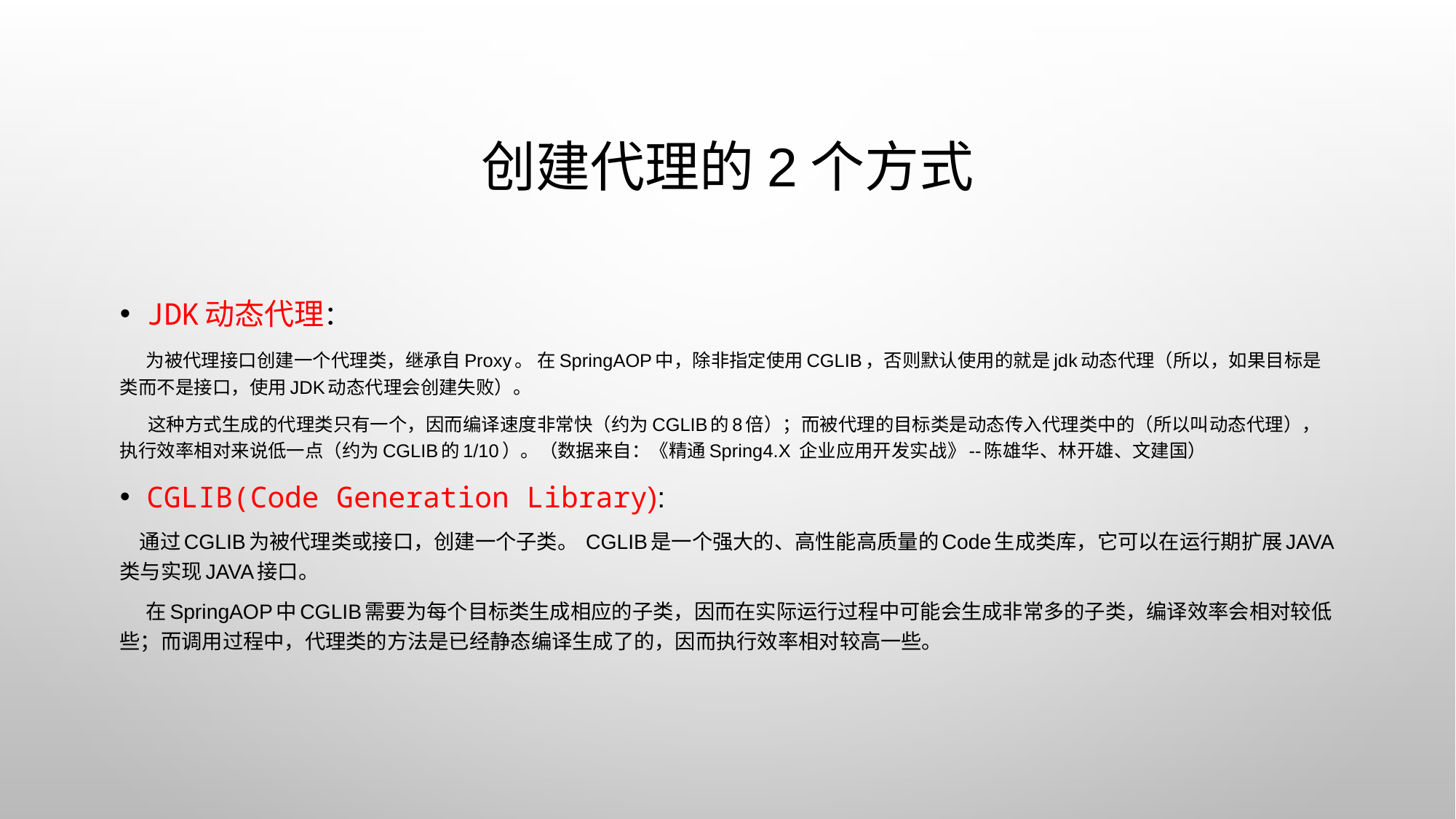

# 创建代理的2个方式
JDK动态代理：
     为被代理接口创建一个代理类，继承自Proxy。 在SpringAOP中，除非指定使用CGLIB，否则默认使用的就是jdk动态代理（所以，如果目标是类而不是接口，使用JDK动态代理会创建失败）。
      这种方式生成的代理类只有一个，因而编译速度非常快（约为CGLIB的8倍）；而被代理的目标类是动态传入代理类中的（所以叫动态代理），执行效率相对来说低一点（约为CGLIB的1/10）。（数据来自：《精通Spring4.X 企业应用开发实战》--陈雄华、林开雄、文建国）
CGLIB(Code Generation Library):
    通过CGLIB为被代理类或接口，创建一个子类。 CGLIB是一个强大的、高性能高质量的Code生成类库，它可以在运行期扩展Java类与实现Java接口。
     在SpringAOP中CGLIB需要为每个目标类生成相应的子类，因而在实际运行过程中可能会生成非常多的子类，编译效率会相对较低些；而调用过程中，代理类的方法是已经静态编译生成了的，因而执行效率相对较高一些。